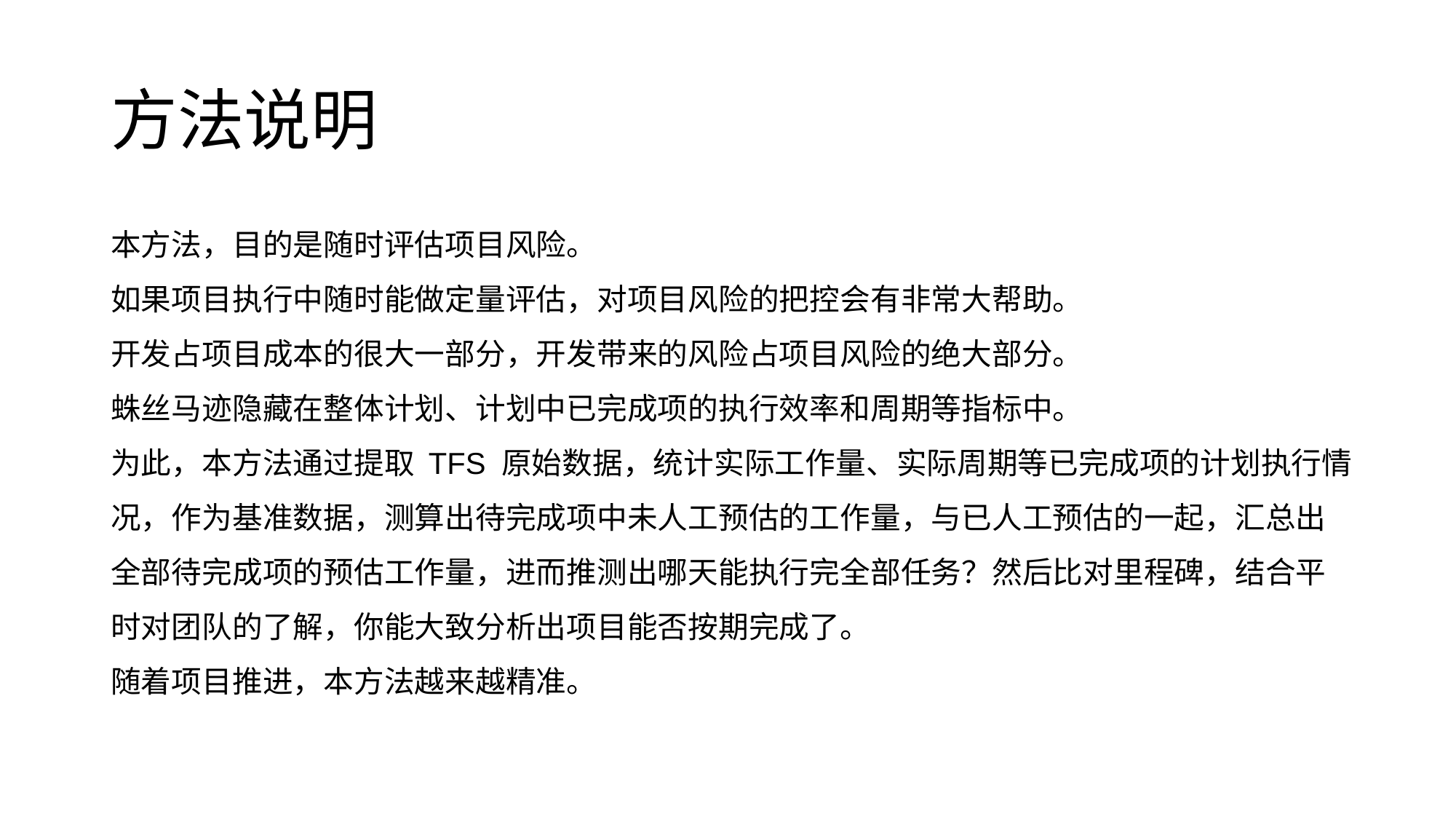

# 方法说明
本方法，目的是随时评估项目风险。
如果项目执行中随时能做定量评估，对项目风险的把控会有非常大帮助。
开发占项目成本的很大一部分，开发带来的风险占项目风险的绝大部分。
蛛丝马迹隐藏在整体计划、计划中已完成项的执行效率和周期等指标中。
为此，本方法通过提取 TFS 原始数据，统计实际工作量、实际周期等已完成项的计划执行情况，作为基准数据，测算出待完成项中未人工预估的工作量，与已人工预估的一起，汇总出全部待完成项的预估工作量，进而推测出哪天能执行完全部任务？然后比对里程碑，结合平时对团队的了解，你能大致分析出项目能否按期完成了。
随着项目推进，本方法越来越精准。